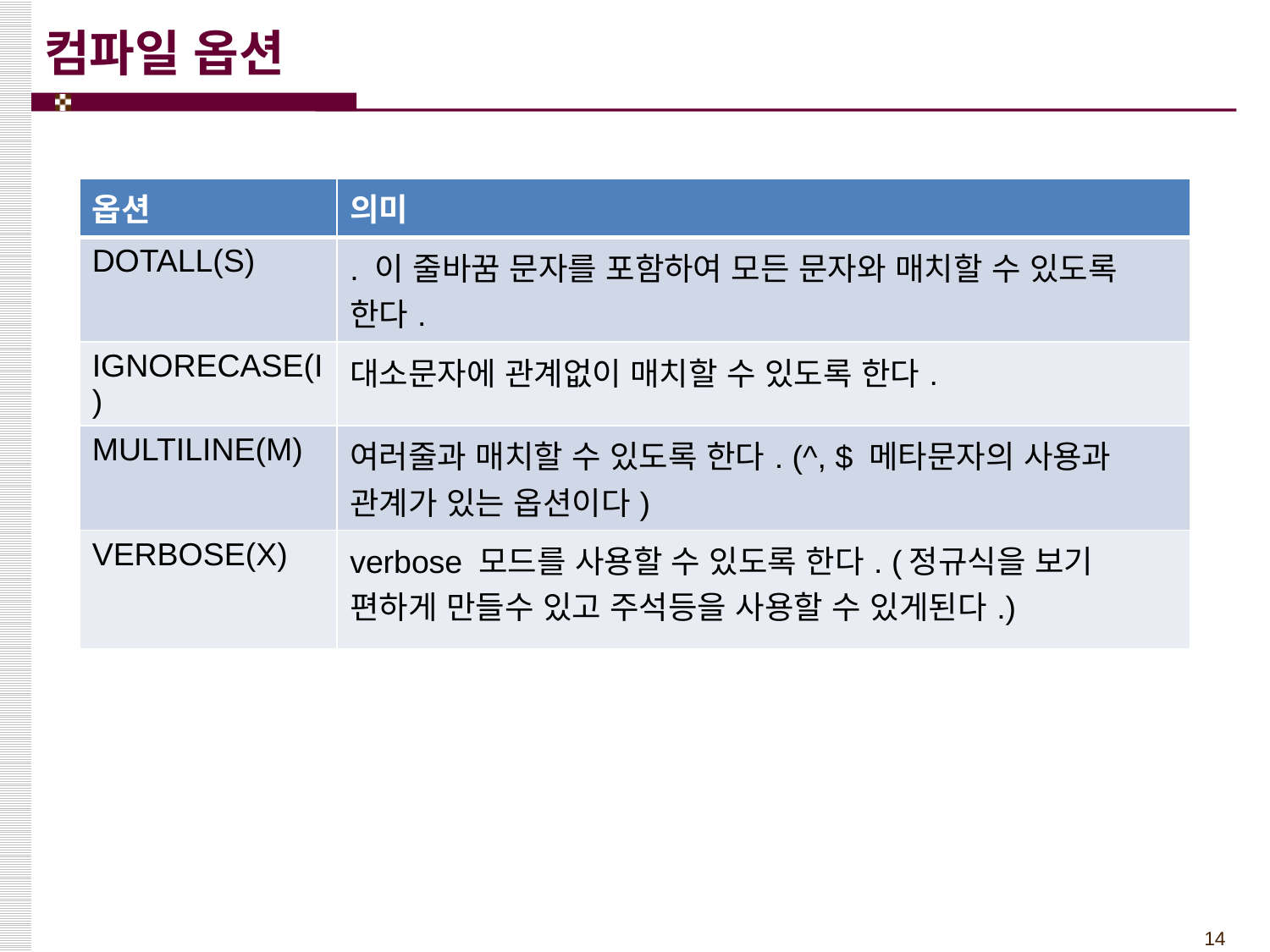

# 컴파일 옵션
| 옵션 | 의미 |
| --- | --- |
| DOTALL(S) | . 이 줄바꿈 문자를 포함하여 모든 문자와 매치할 수 있도록 한다. |
| IGNORECASE(I) | 대소문자에 관계없이 매치할 수 있도록 한다. |
| MULTILINE(M) | 여러줄과 매치할 수 있도록 한다. (^, $ 메타문자의 사용과 관계가 있는 옵션이다) |
| VERBOSE(X) | verbose 모드를 사용할 수 있도록 한다. (정규식을 보기 편하게 만들수 있고 주석등을 사용할 수 있게된다.) |